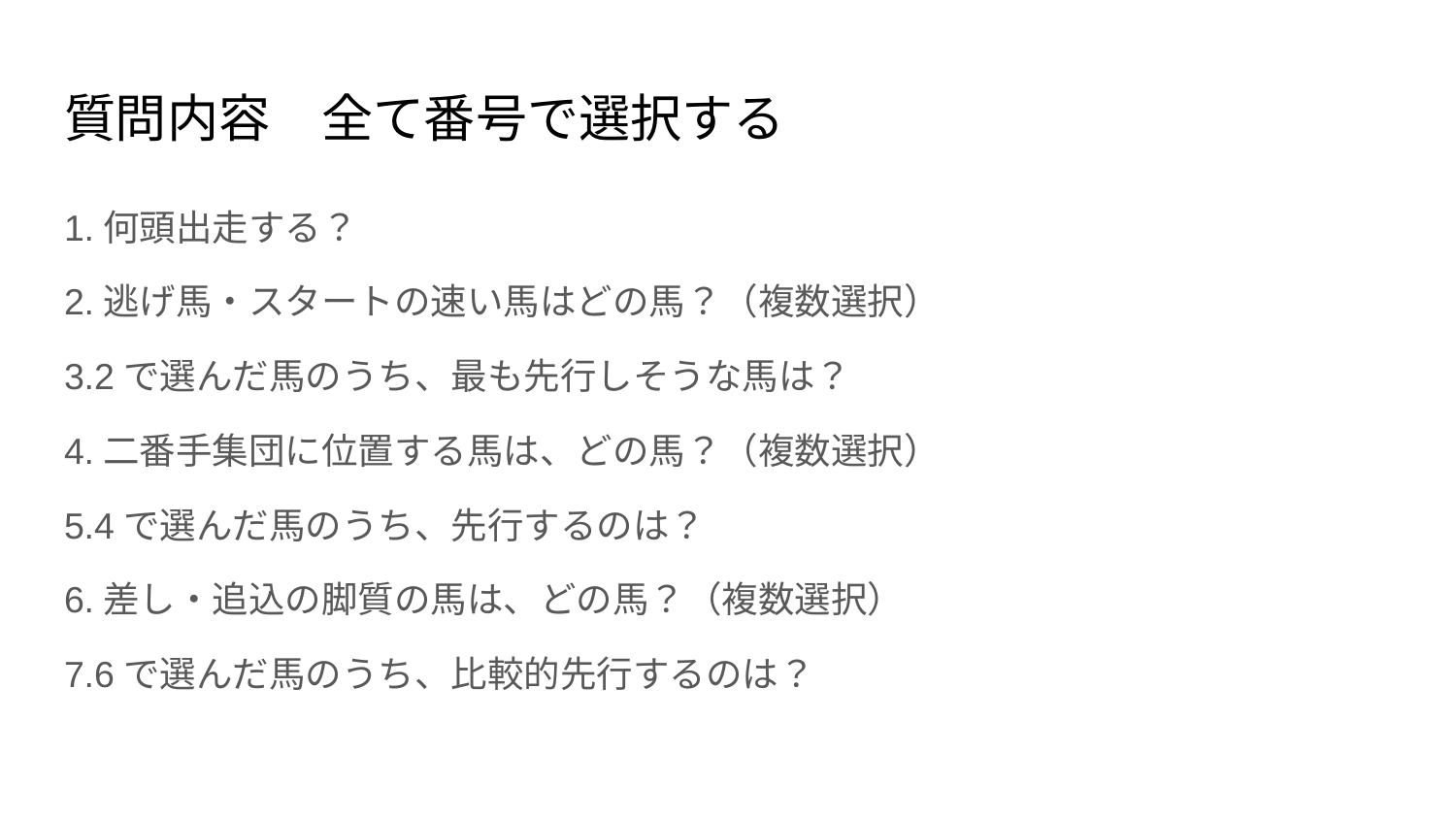

# 質問内容　全て番号で選択する
1.何頭出走する？
2.逃げ馬・スタートの速い馬はどの馬？（複数選択）
3.2で選んだ馬のうち、最も先行しそうな馬は？
4.二番手集団に位置する馬は、どの馬？（複数選択）
5.4で選んだ馬のうち、先行するのは？
6.差し・追込の脚質の馬は、どの馬？（複数選択）
7.6で選んだ馬のうち、比較的先行するのは？